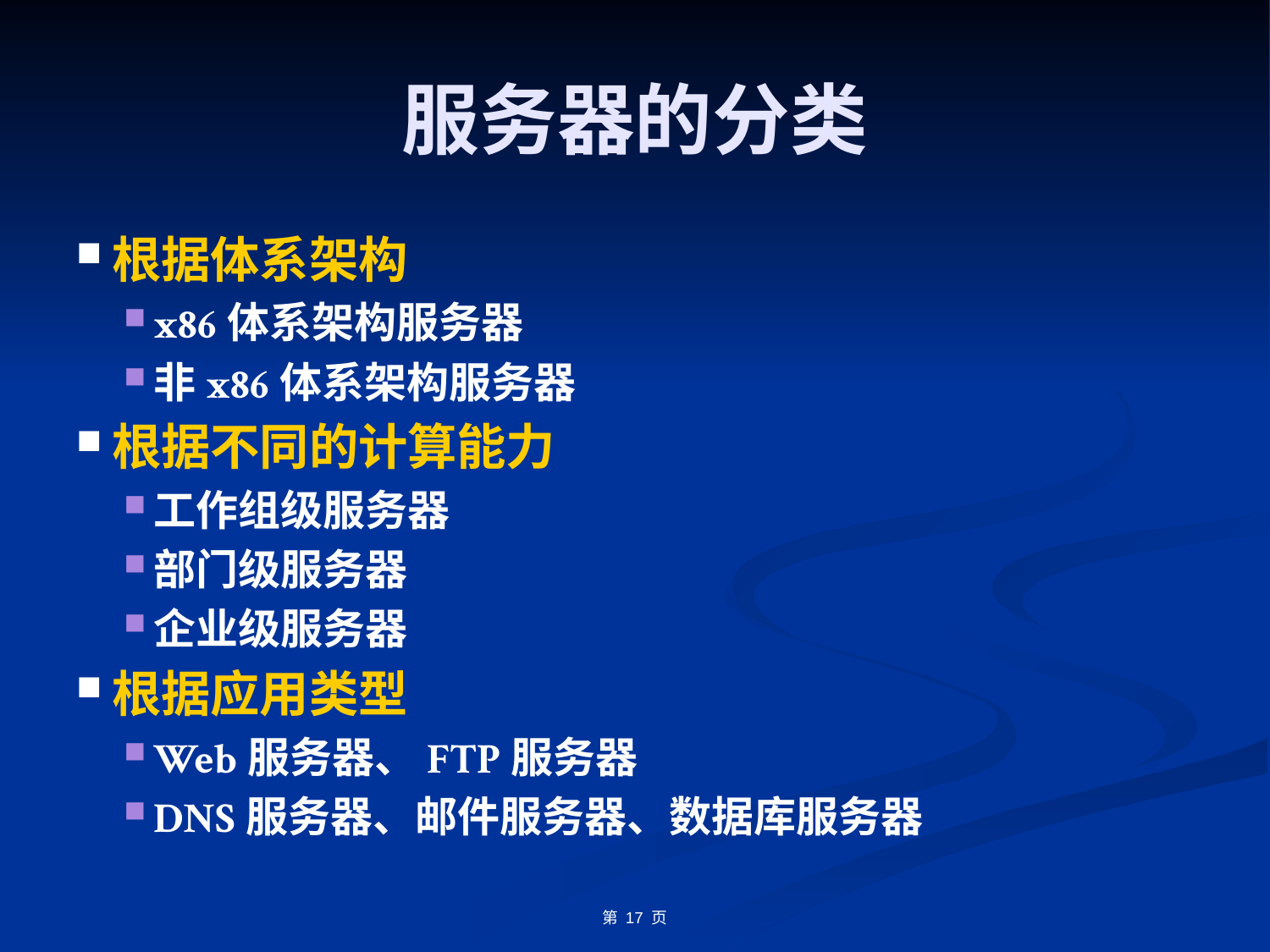

# 服务器的分类
根据体系架构
x86体系架构服务器
非x86体系架构服务器
根据不同的计算能力
工作组级服务器
部门级服务器
企业级服务器
根据应用类型
Web服务器、FTP服务器
DNS服务器、邮件服务器、数据库服务器
第 17 页